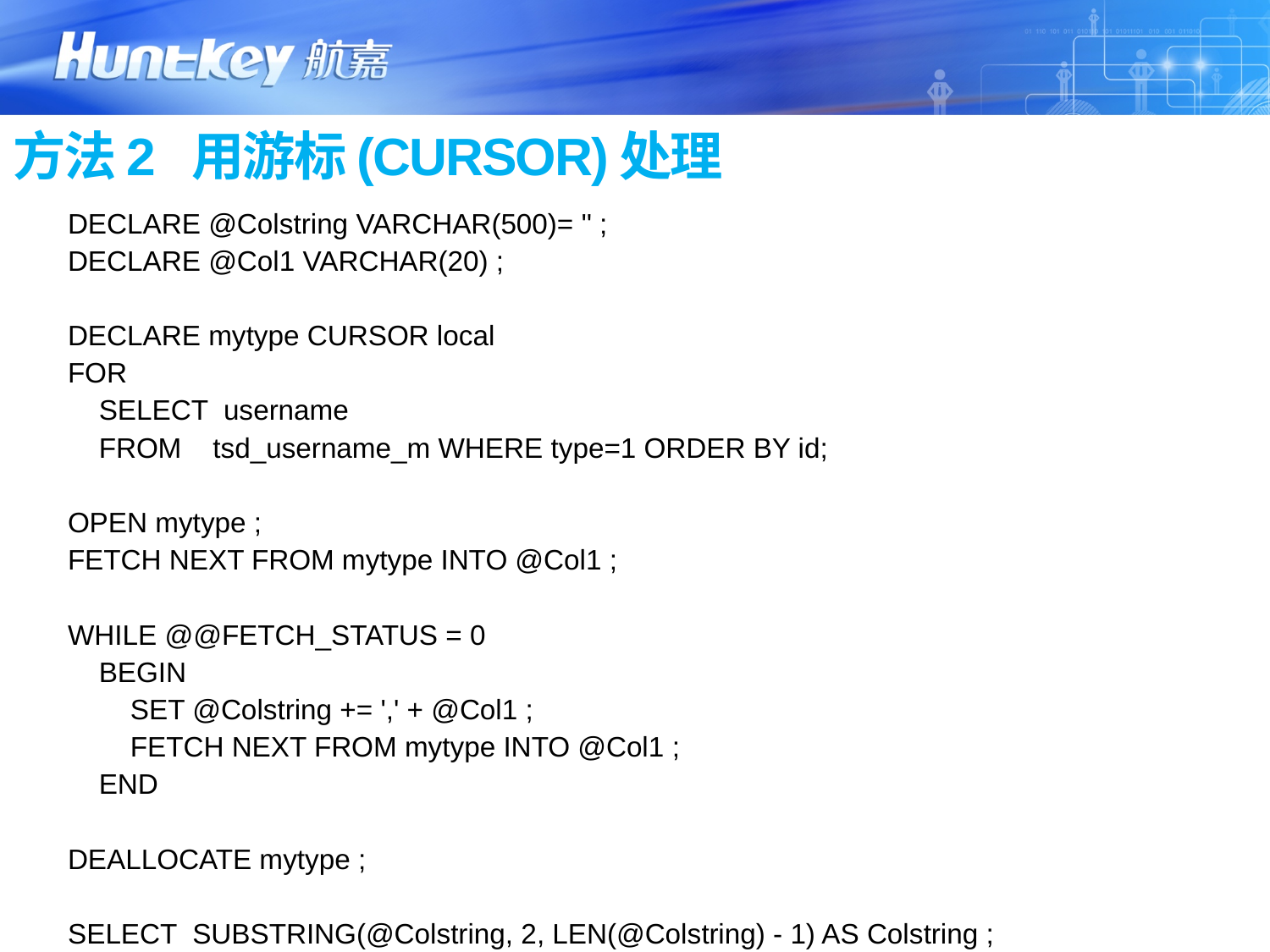

# 方法2  用游标(CURSOR)处理
DECLARE @Colstring VARCHAR(500)= '' ;
DECLARE @Col1 VARCHAR(20) ;

DECLARE mytype CURSOR local
FOR
    SELECT  username
    FROM    tsd_username_m WHERE type=1 ORDER BY id;

OPEN mytype ;
FETCH NEXT FROM mytype INTO @Col1 ;

WHILE @@FETCH_STATUS = 0
    BEGIN
        SET @Colstring += ',' + @Col1 ;
        FETCH NEXT FROM mytype INTO @Col1 ;
    END

DEALLOCATE mytype ;

SELECT  SUBSTRING(@Colstring, 2, LEN(@Colstring) - 1) AS Colstring ;